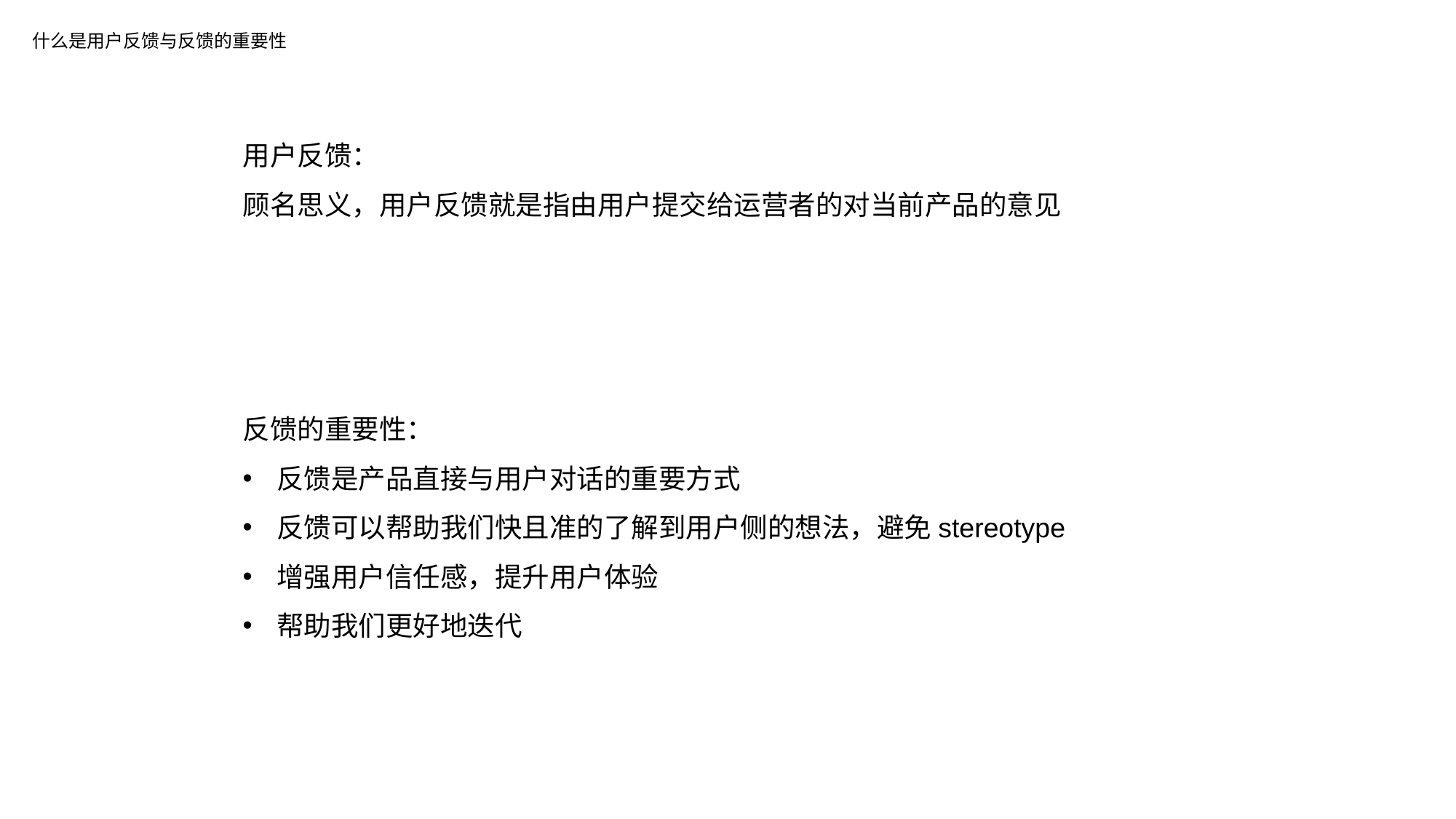

什么是用户反馈与反馈的重要性
用户反馈：
顾名思义，用户反馈就是指由用户提交给运营者的对当前产品的意见
反馈的重要性：
反馈是产品直接与用户对话的重要方式
反馈可以帮助我们快且准的了解到用户侧的想法，避免stereotype
增强用户信任感，提升用户体验
帮助我们更好地迭代